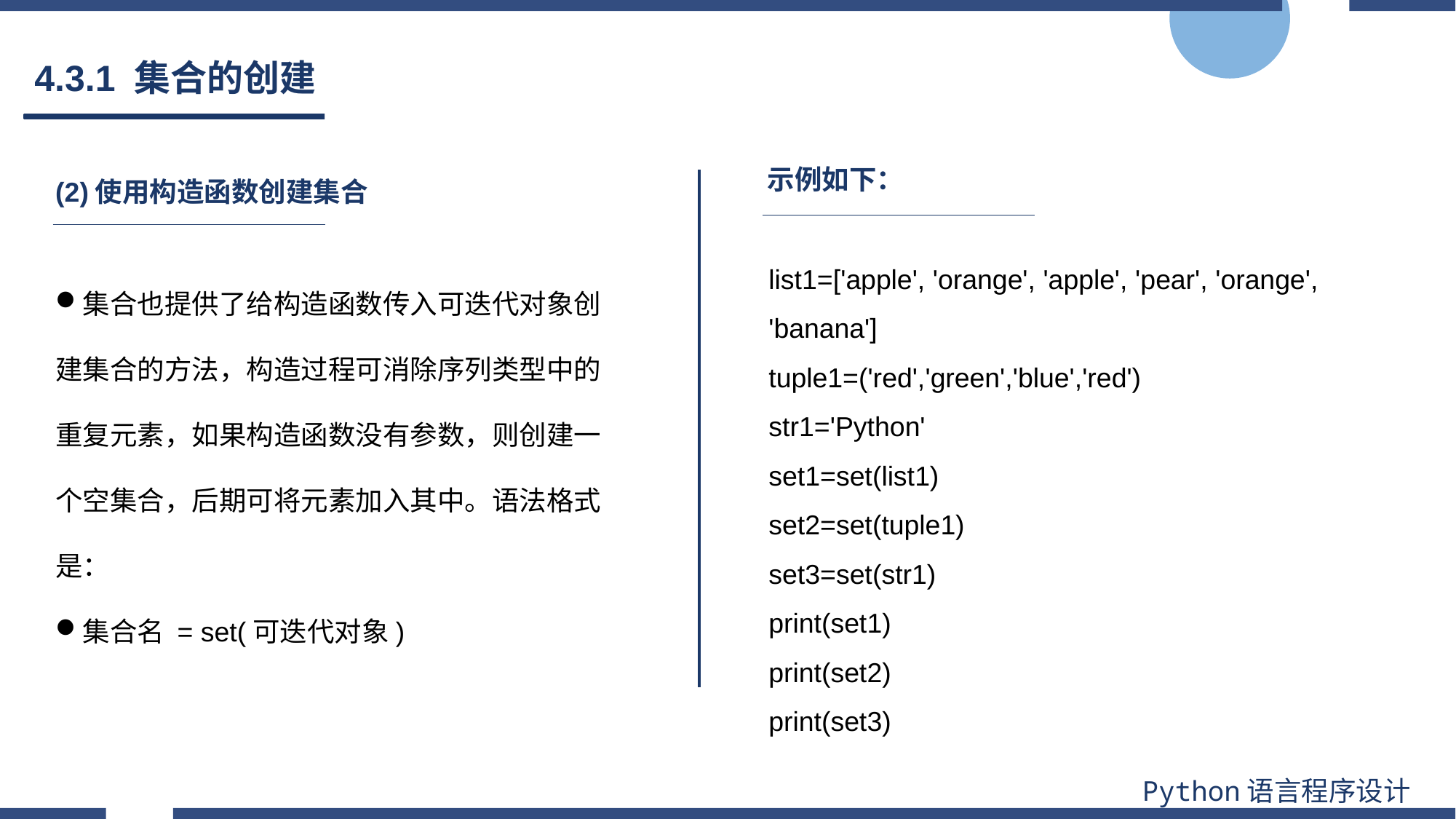

# 4.3.1 集合的创建
示例如下：
(2)使用构造函数创建集合
list1=['apple', 'orange', 'apple', 'pear', 'orange', 'banana']
tuple1=('red','green','blue','red')
str1='Python'
set1=set(list1)
set2=set(tuple1)
set3=set(str1)
print(set1)
print(set2)
print(set3)
集合也提供了给构造函数传入可迭代对象创建集合的方法，构造过程可消除序列类型中的重复元素，如果构造函数没有参数，则创建一个空集合，后期可将元素加入其中。语法格式是：
集合名 = set(可迭代对象)